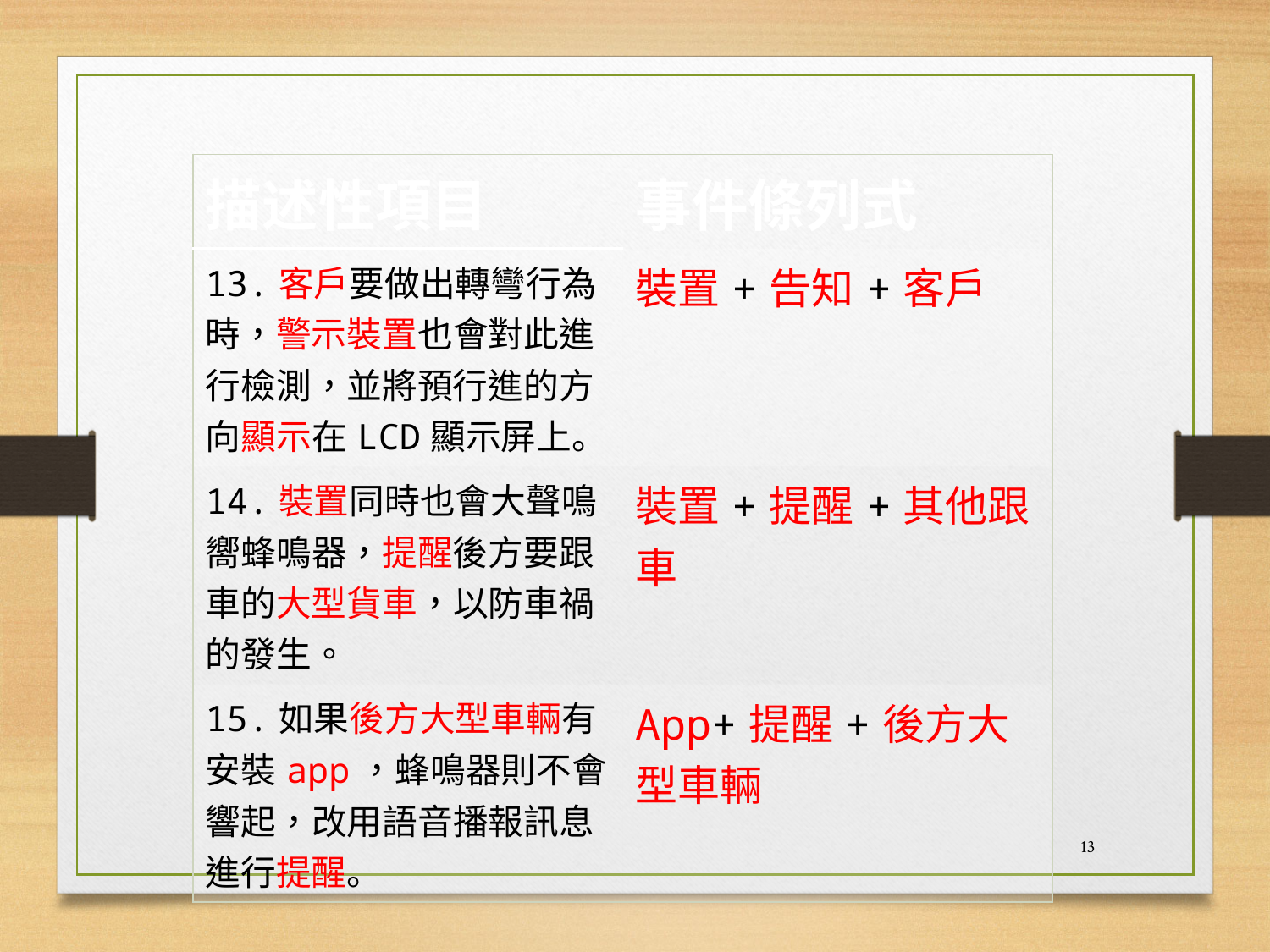

| 描述性項目 | 事件條列式 |
| --- | --- |
| 13.客戶要做出轉彎行為時，警示裝置也會對此進行檢測，並將預行進的方向顯示在LCD顯示屏上。 | 裝置+告知+客戶 |
| 14.裝置同時也會大聲鳴嚮蜂鳴器，提醒後方要跟車的大型貨車，以防車禍的發生。 | 裝置+提醒+其他跟車 |
| 15.如果後方大型車輛有安裝app，蜂鳴器則不會響起，改用語音播報訊息進行提醒。 | App+提醒+後方大型車輛 |
13